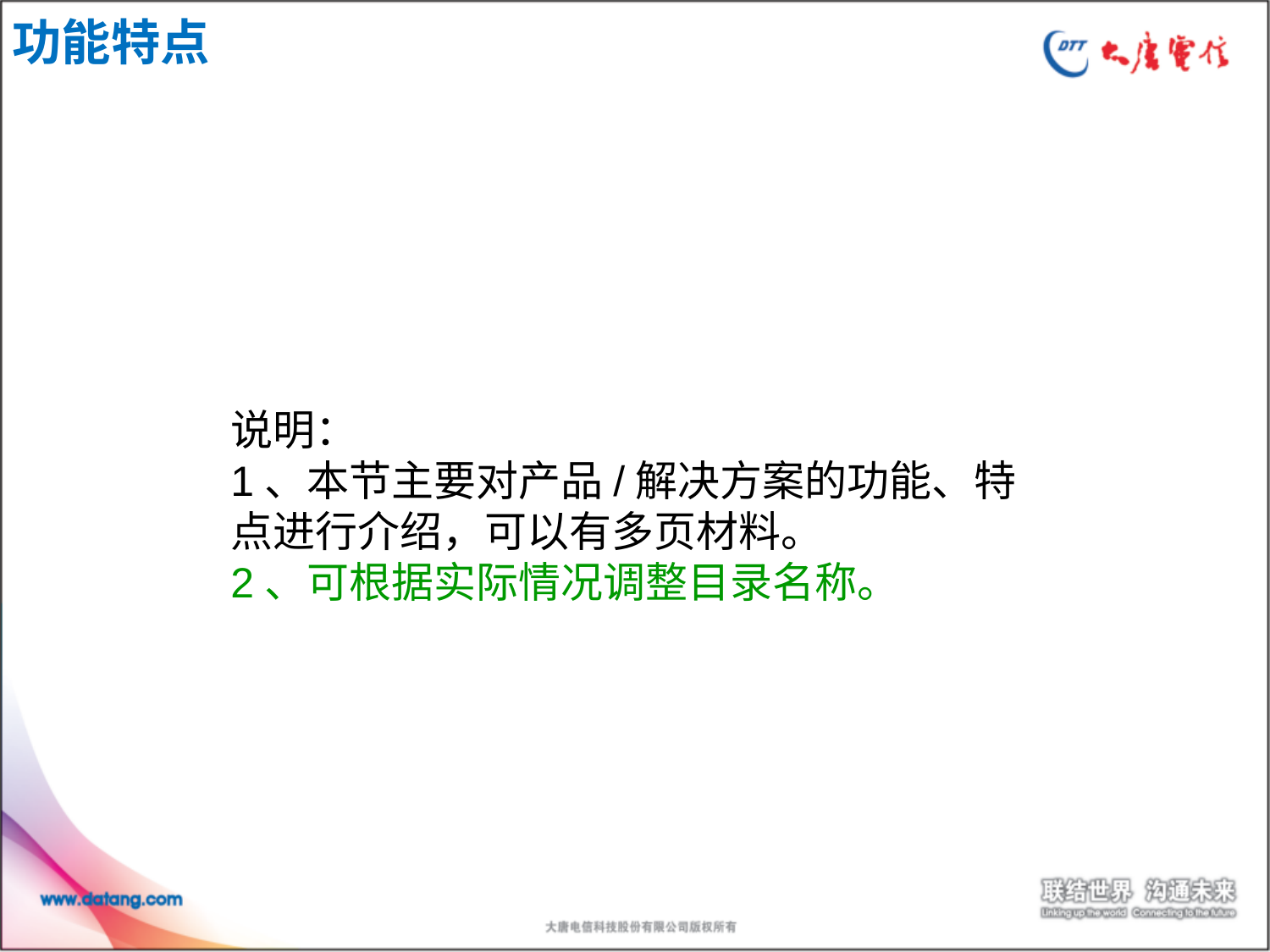

功能特点
说明：
1、本节主要对产品/解决方案的功能、特点进行介绍，可以有多页材料。
2、可根据实际情况调整目录名称。